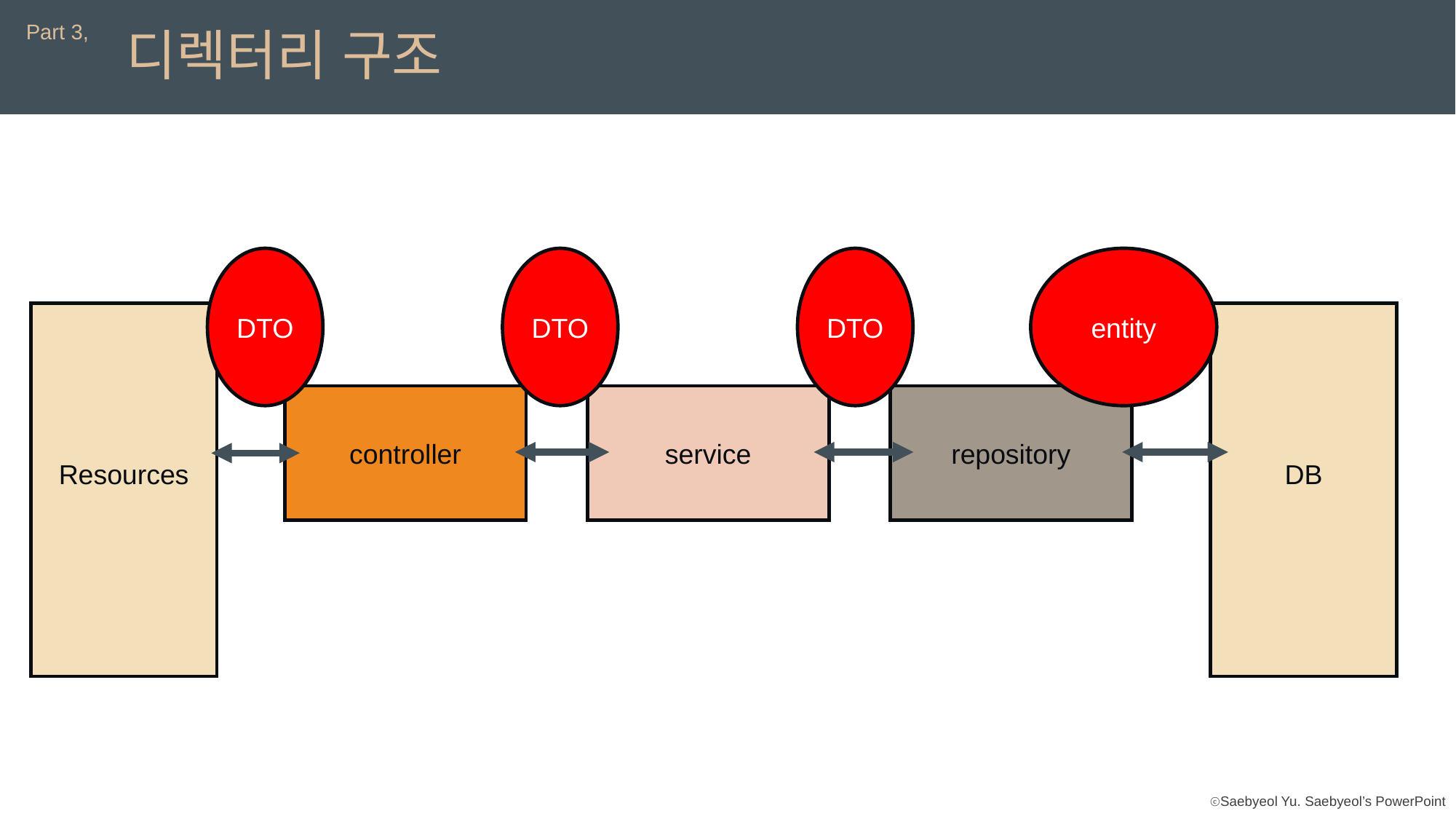

Part 3,
디렉터리 구조
entity
DTO
DTO
DTO
Resources

DB

controller
service
repository